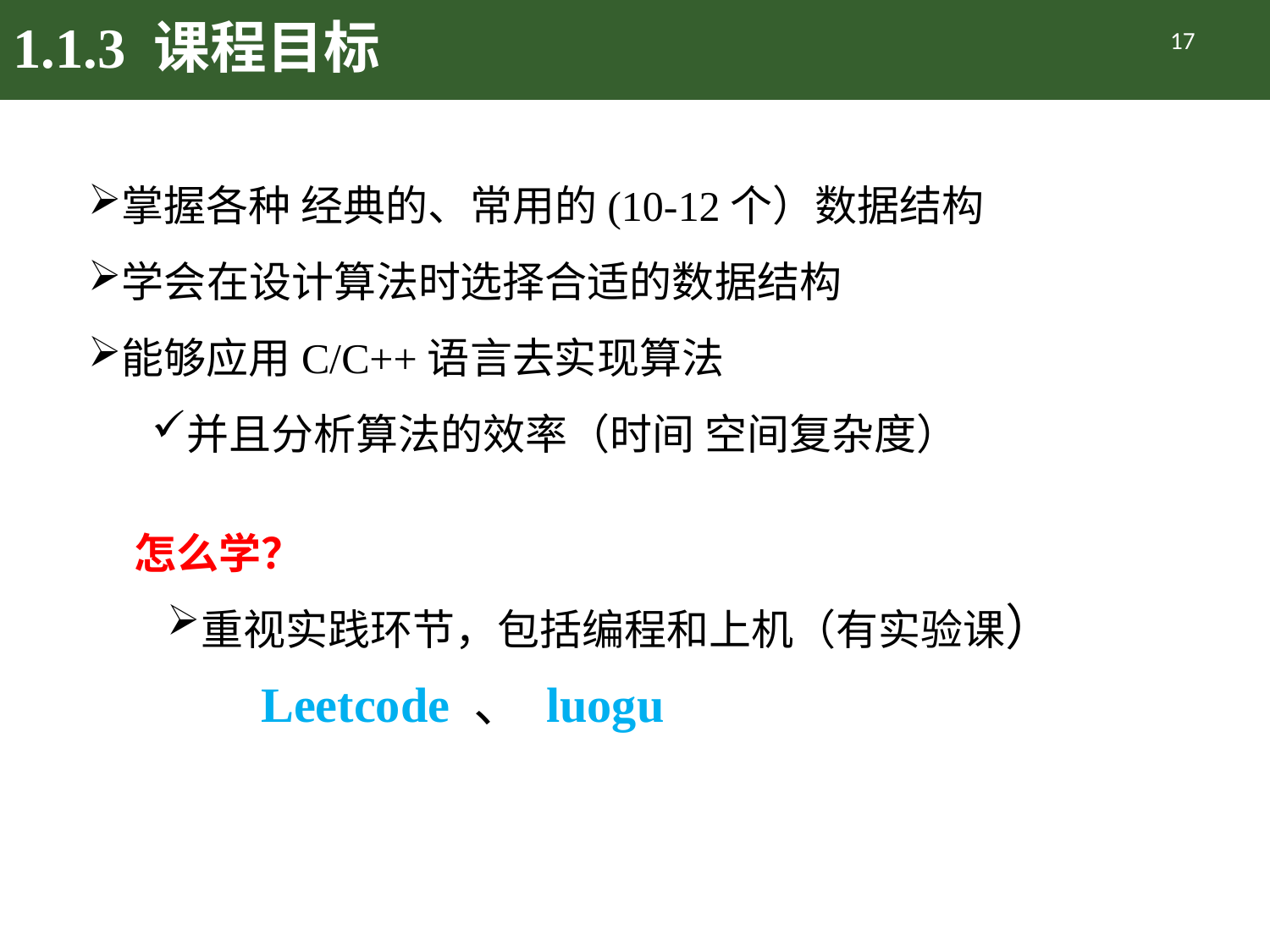

# 1.1.3 课程目标
17
掌握各种 经典的、常用的(10-12个）数据结构
学会在设计算法时选择合适的数据结构
能够应用C/C++语言去实现算法
并且分析算法的效率（时间 空间复杂度）
怎么学？
重视实践环节，包括编程和上机（有实验课）
Leetcode 、 luogu